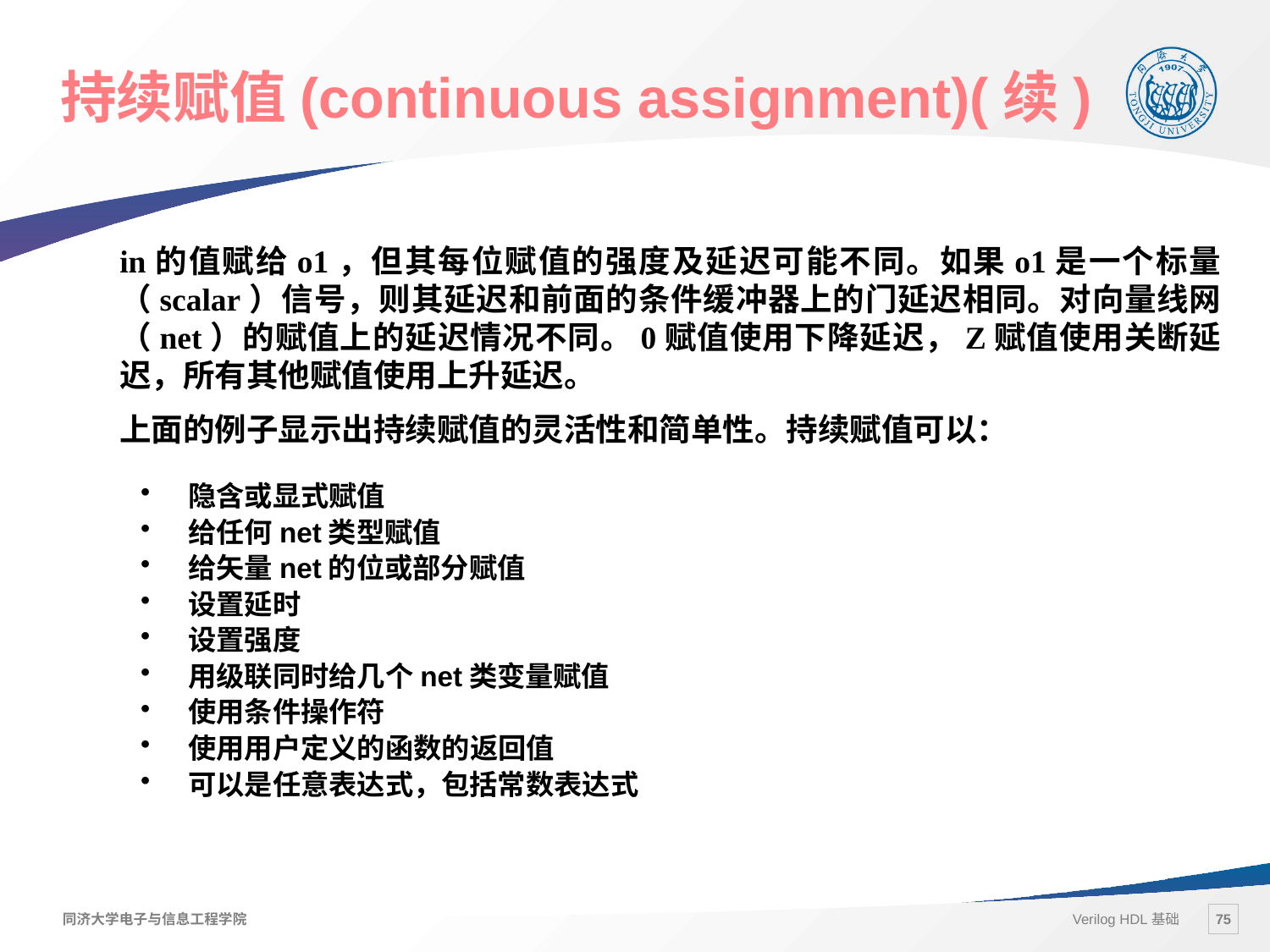

# 持续赋值(continuous assignment)(续)

in的值赋给o1，但其每位赋值的强度及延迟可能不同。如果o1是一个标量（scalar）信号，则其延迟和前面的条件缓冲器上的门延迟相同。对向量线网（net）的赋值上的延迟情况不同。0赋值使用下降延迟，Z赋值使用关断延迟，所有其他赋值使用上升延迟。
上面的例子显示出持续赋值的灵活性和简单性。持续赋值可以：
隐含或显式赋值
给任何net类型赋值
给矢量net的位或部分赋值
设置延时
设置强度
用级联同时给几个net类变量赋值
使用条件操作符
使用用户定义的函数的返回值
可以是任意表达式，包括常数表达式